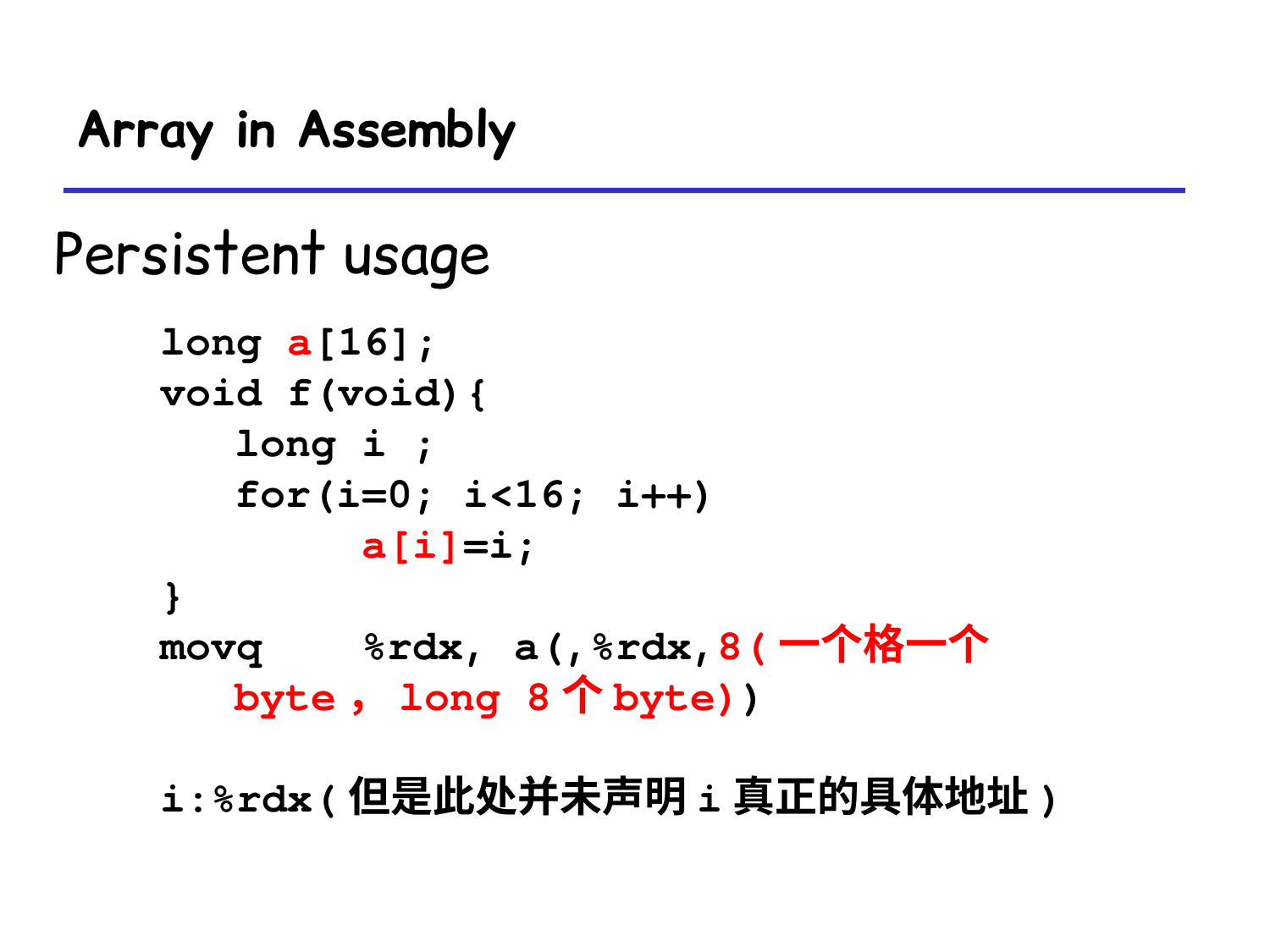

# Array in Assembly
Persistent usage
long a[16];
void f(void){
	long i ;
	for(i=0; i<16; i++)
		a[i]=i;
}
movq	%rdx, a(,%rdx,8(一个格一个byte，long 8个byte))

i:%rdx(但是此处并未声明i真正的具体地址)

9